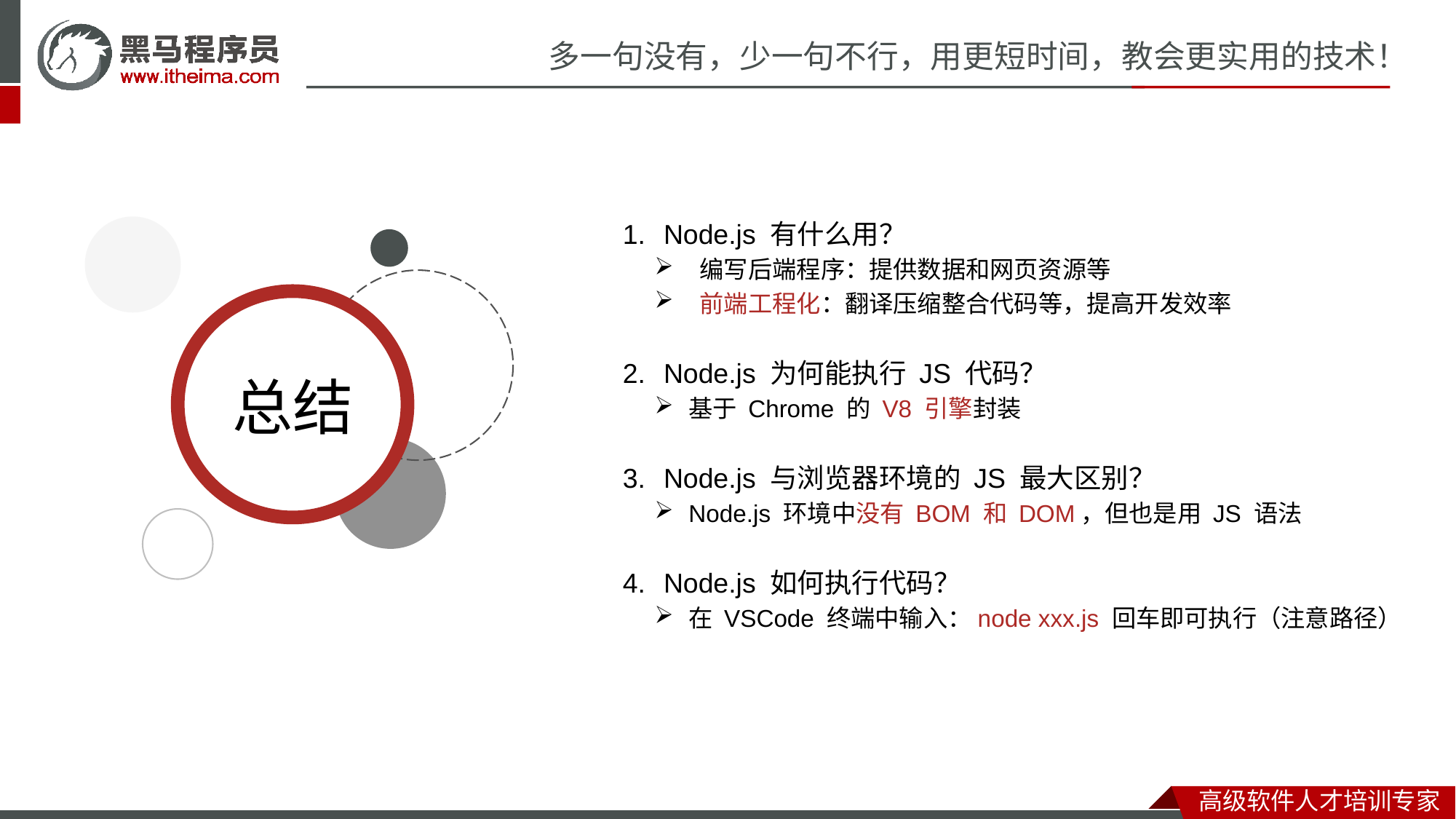

Node.js 有什么用？
 编写后端程序：提供数据和网页资源等
 前端工程化：翻译压缩整合代码等，提高开发效率
Node.js 为何能执行 JS 代码？
基于 Chrome 的 V8 引擎封装
Node.js 与浏览器环境的 JS 最大区别？
Node.js 环境中没有 BOM 和 DOM，但也是用 JS 语法
Node.js 如何执行代码？
在 VSCode 终端中输入：node xxx.js 回车即可执行（注意路径）